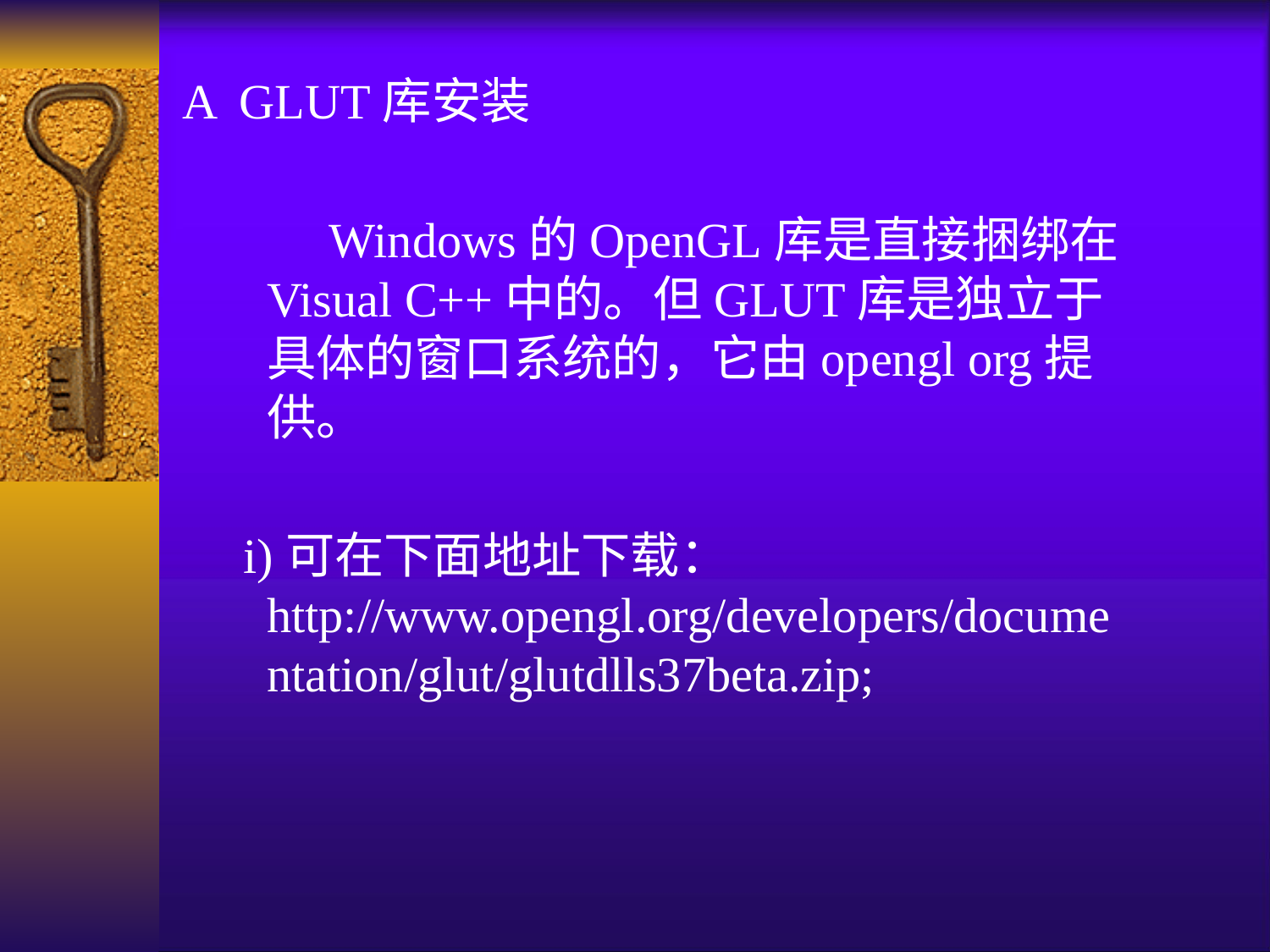

A  GLUT库安装

            Windows的OpenGL库是直接捆绑在Visual C++中的。但GLUT库是独立于具体的窗口系统的，它由opengl org提供。

     i)可在下面地址下载：      http://www.opengl.org/developers/documentation/glut/glutdlls37beta.zip;